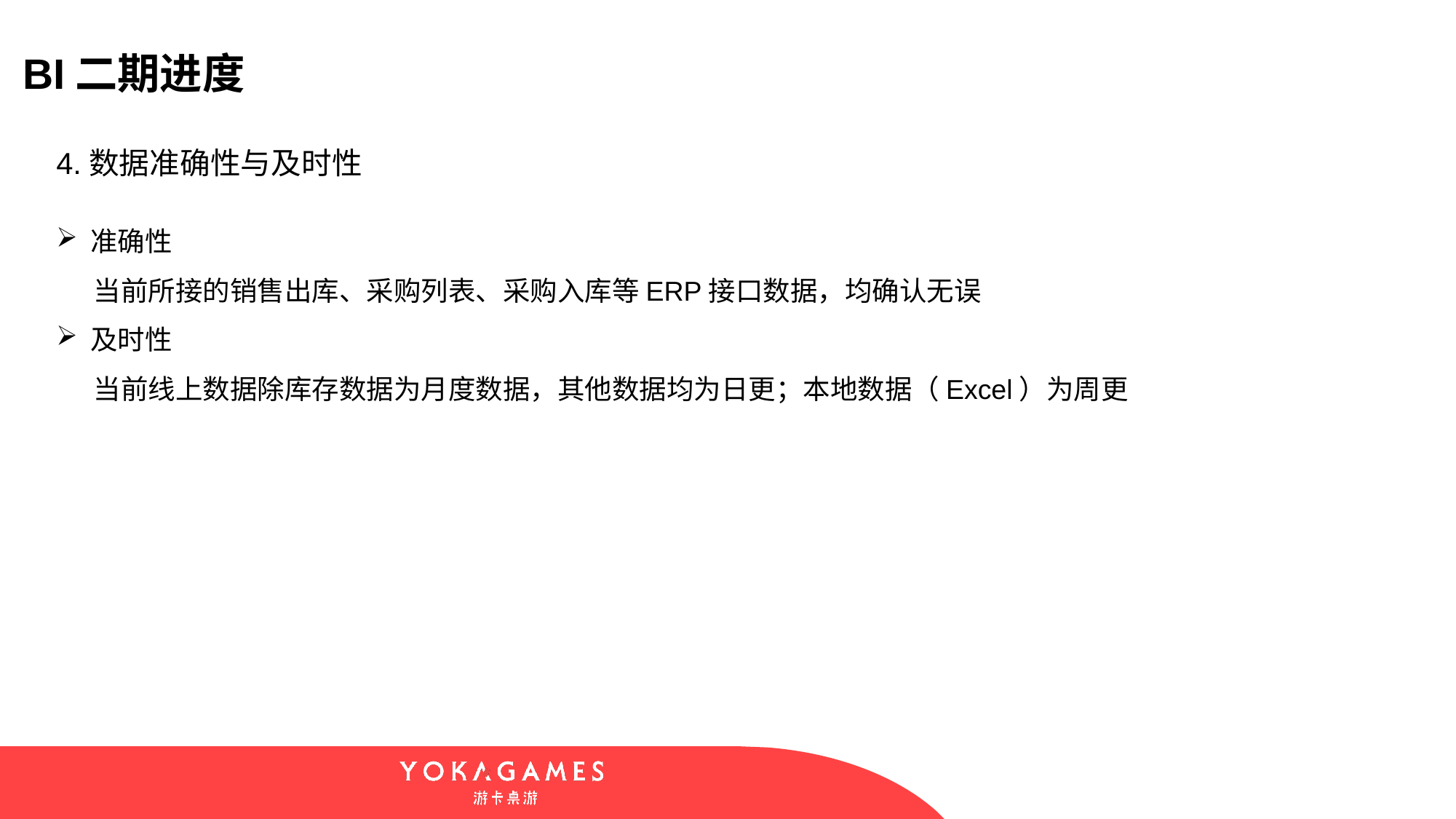

BI二期进度
4.数据准确性与及时性
准确性
     当前所接的销售出库、采购列表、采购入库等ERP接口数据，均确认无误
及时性
     当前线上数据除库存数据为月度数据，其他数据均为日更；本地数据（Excel）为周更